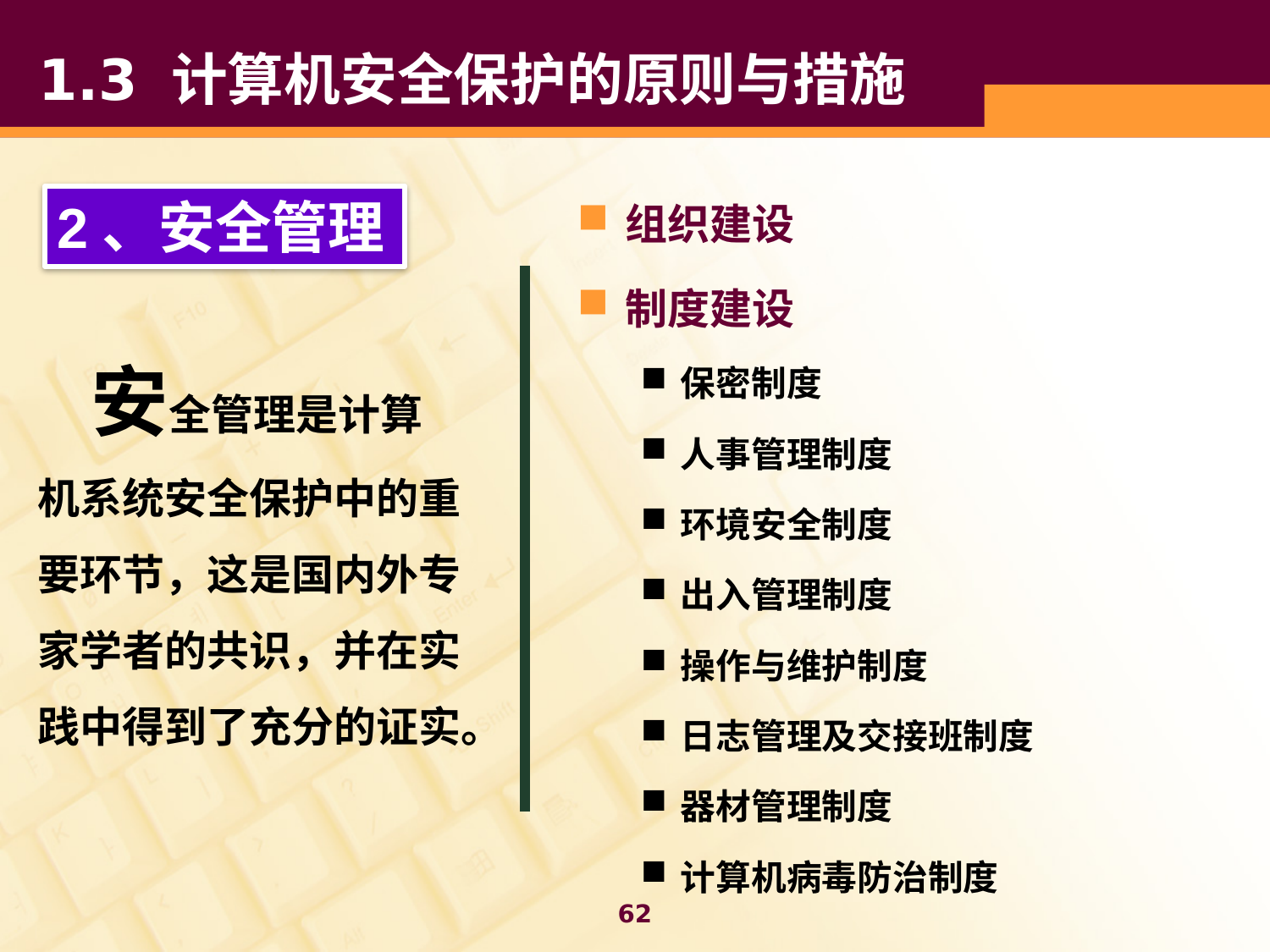

# 1.3 计算机安全保护的原则与措施

组织建设
制度建设
保密制度
人事管理制度
环境安全制度
出入管理制度
操作与维护制度
日志管理及交接班制度
器材管理制度
计算机病毒防治制度
2、安全管理
  安全管理是计算机系统安全保护中的重要环节，这是国内外专家学者的共识，并在实践中得到了充分的证实。